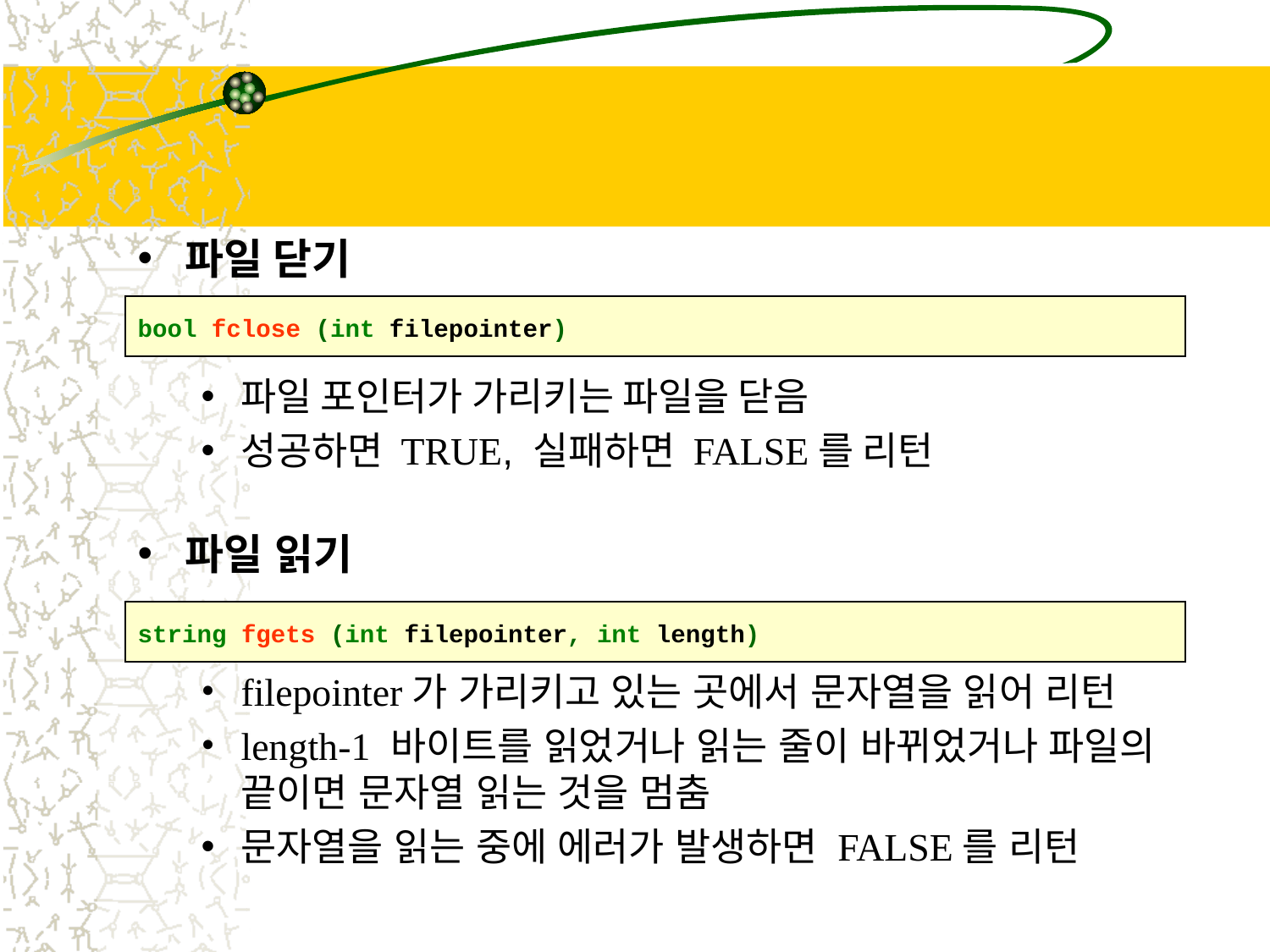

#
파일 닫기

파일 포인터가 가리키는 파일을 닫음
성공하면 TRUE, 실패하면 FALSE를 리턴

파일 읽기

filepointer가 가리키고 있는 곳에서 문자열을 읽어 리턴
length-1 바이트를 읽었거나 읽는 줄이 바뀌었거나 파일의 끝이면 문자열 읽는 것을 멈춤
문자열을 읽는 중에 에러가 발생하면 FALSE를 리턴
bool fclose (int filepointer)
string fgets (int filepointer, int length)